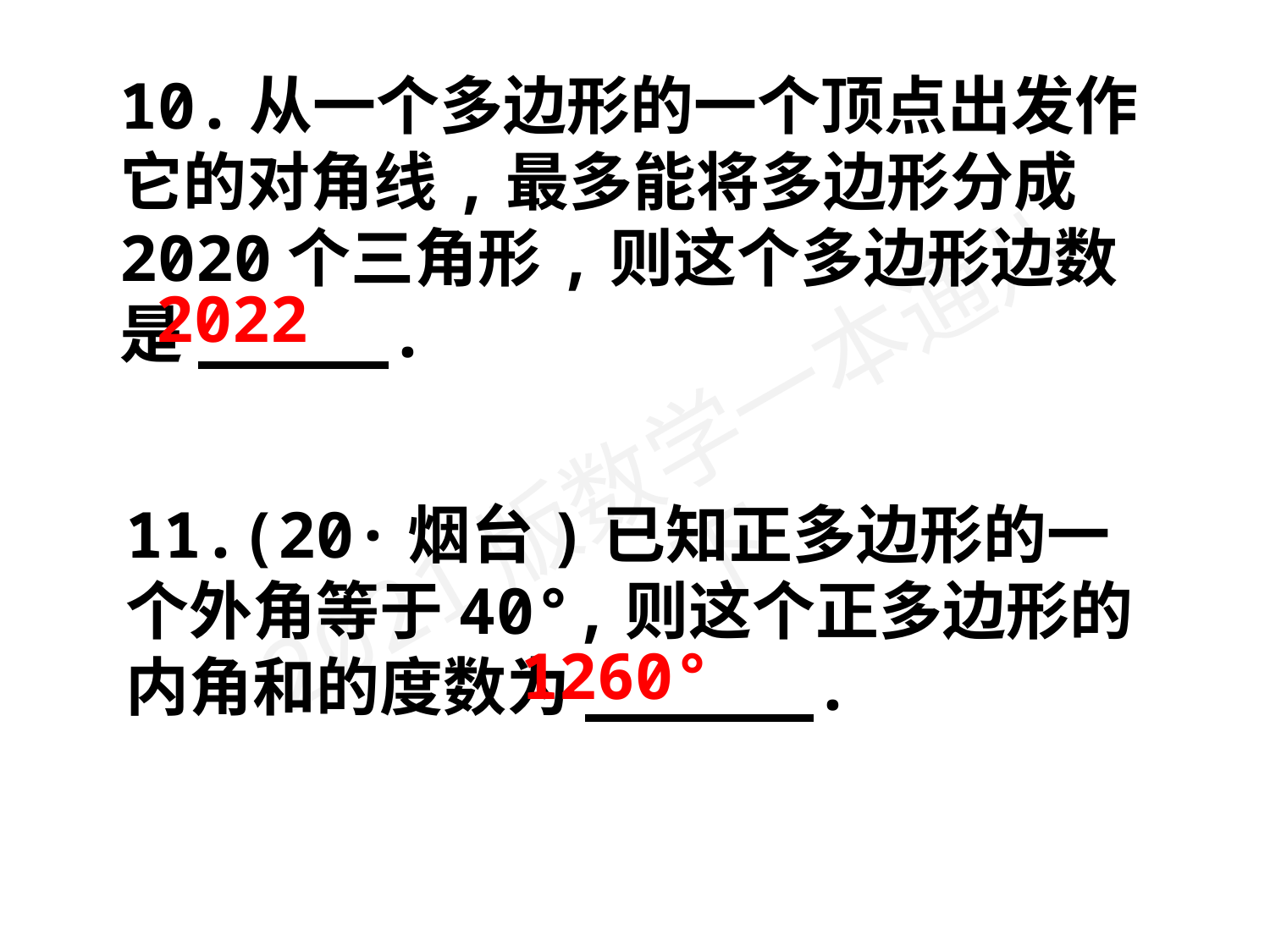

10.从一个多边形的一个顶点出发作它的对角线,最多能将多边形分成2020个三角形,则这个多边形边数是_____.
2022
11.(20·烟台)已知正多边形的一个外角等于40°,则这个正多边形的内角和的度数为______.
1260°